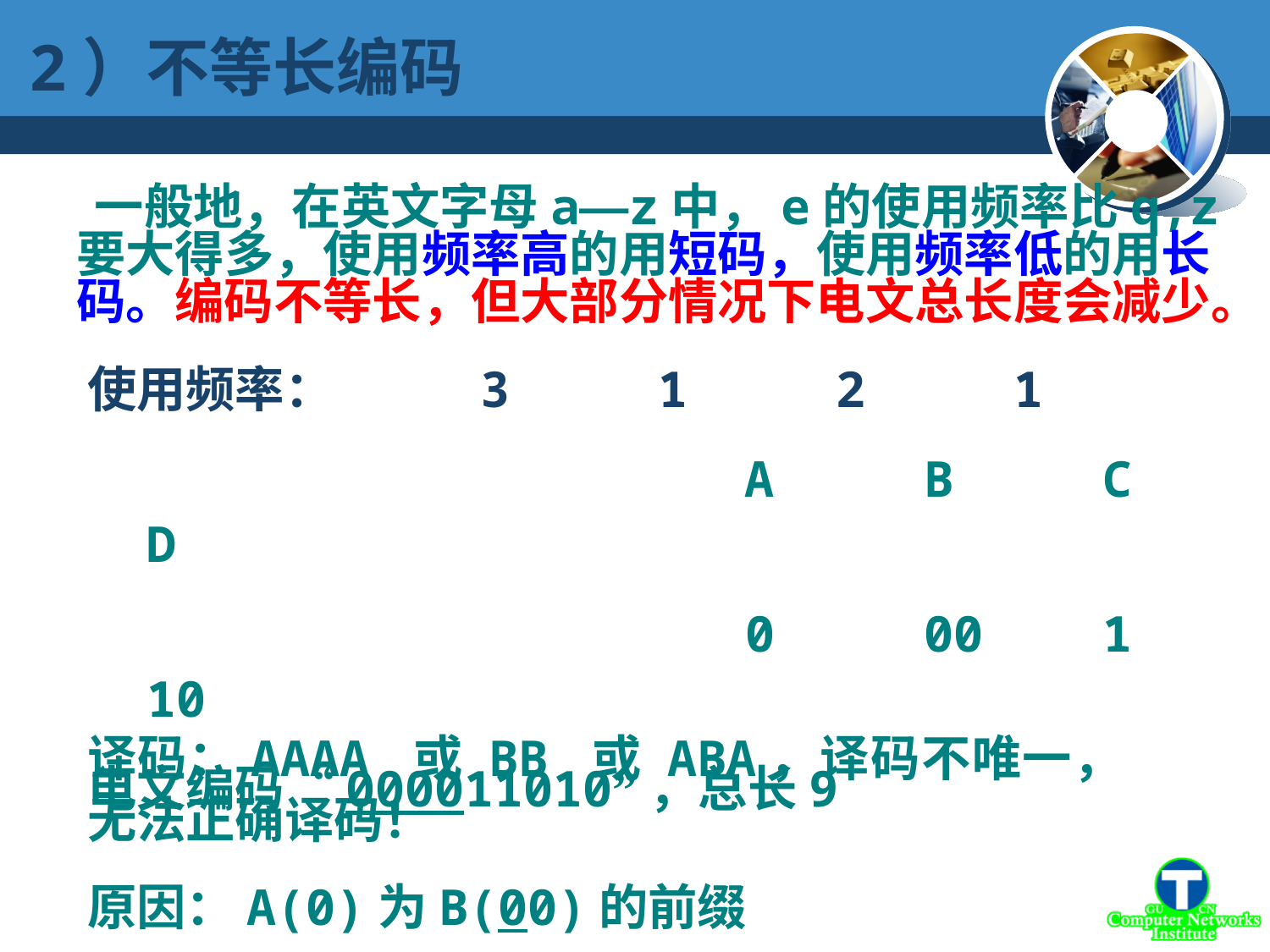

2）不等长编码

       一般地，在英文字母a—z中，e的使用频率比q,z要大得多，使用频率高的用短码，使用频率低的用长码。编码不等长，但大部分情况下电文总长度会减少。
使用频率：            3     1     2     1
                      A     B     C     D
                      0     00    1     10
电文编码“000011010”，总长9
译码：AAAA 或 BB 或 ABA，译码不唯一，无法正确译码！
原因：A(0)为B(00)的前缀
128